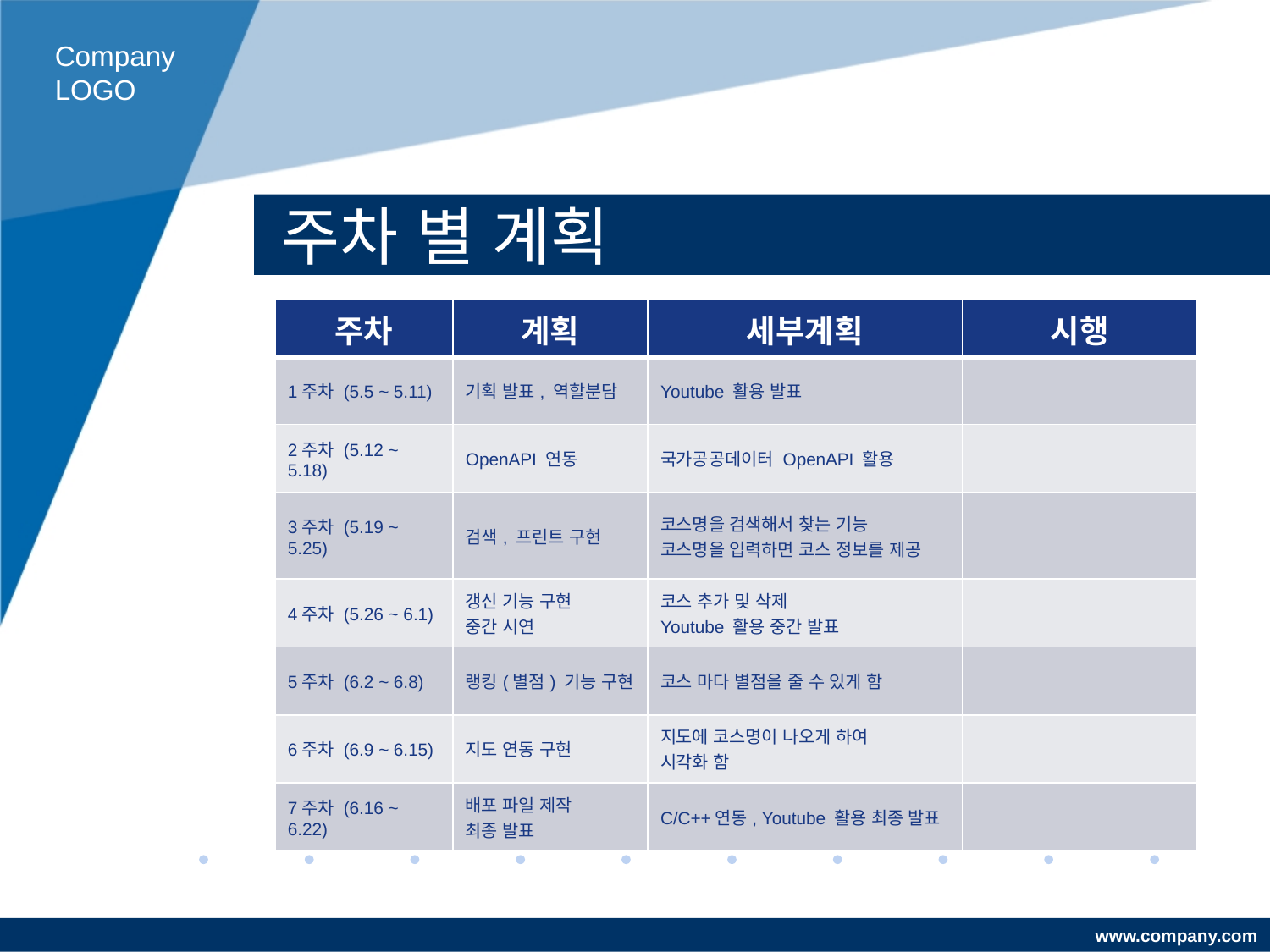

Company LOGO
# 주차 별 계획
| 주차 | 계획 | 세부계획 | 시행 |
| --- | --- | --- | --- |
| 1주차 (5.5 ~ 5.11) | 기획 발표, 역할분담 | Youtube 활용 발표 |  |
| 2주차 (5.12 ~ 5.18) | OpenAPI 연동 | 국가공공데이터 OpenAPI 활용 |  |
| 3주차 (5.19 ~ 5.25) | 검색, 프린트 구현 | 코스명을 검색해서 찾는 기능 코스명을 입력하면 코스 정보를 제공 |  |
| 4주차 (5.26 ~ 6.1) | 갱신 기능 구현 중간 시연 | 코스 추가 및 삭제 Youtube 활용 중간 발표 |  |
| 5주차 (6.2 ~ 6.8) | 랭킹(별점) 기능 구현 | 코스 마다 별점을 줄 수 있게 함 |  |
| 6주차 (6.9 ~ 6.15) | 지도 연동 구현 | 지도에 코스명이 나오게 하여 시각화 함 |  |
| 7주차 (6.16 ~ 6.22) | 배포 파일 제작 최종 발표 | C/C++연동, Youtube 활용 최종 발표 |  |